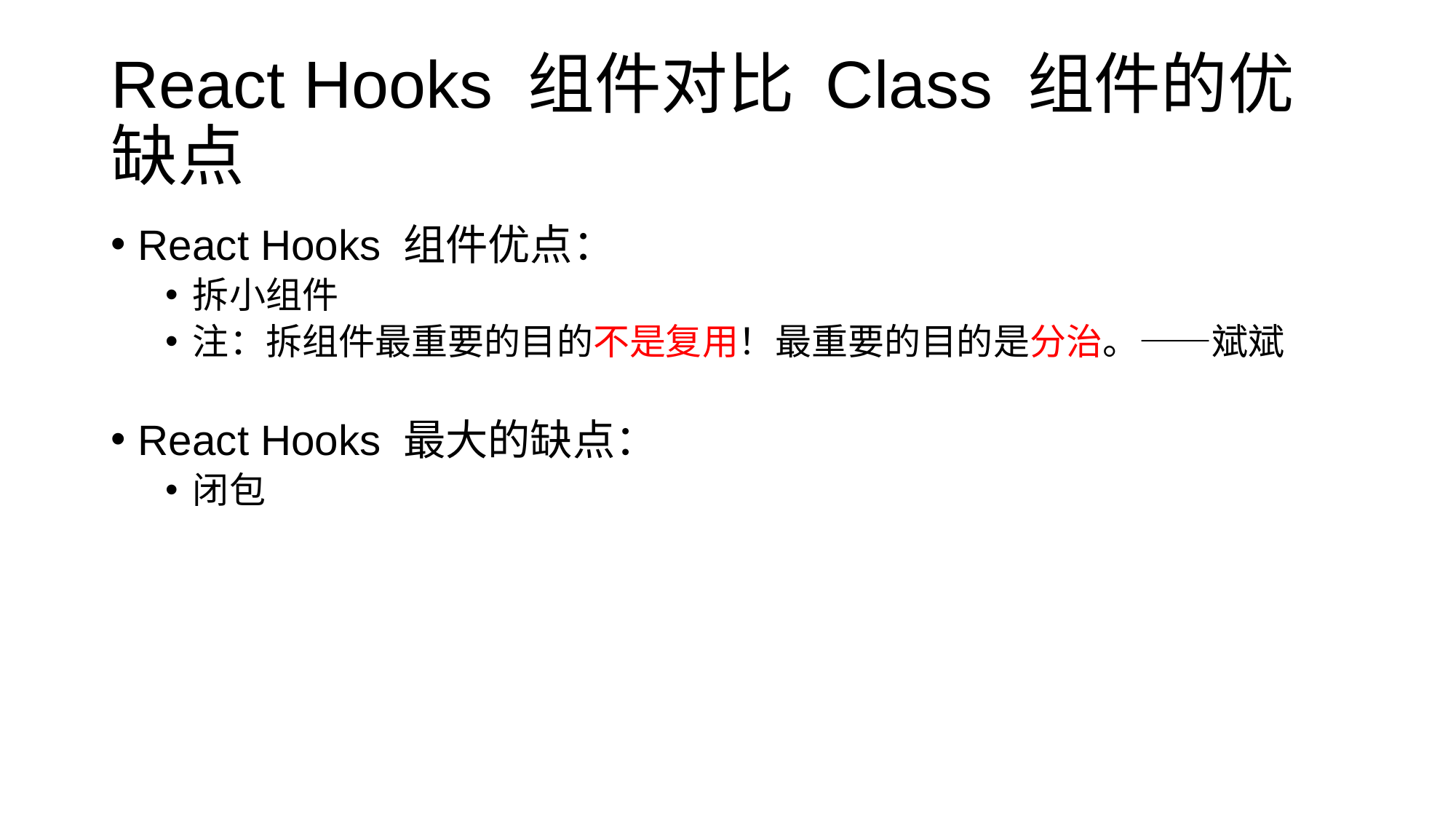

# React Hooks 组件对比 Class 组件的优缺点
React Hooks 组件优点：
拆小组件
注：拆组件最重要的目的不是复用！最重要的目的是分治。——斌斌

React Hooks 最大的缺点：
闭包